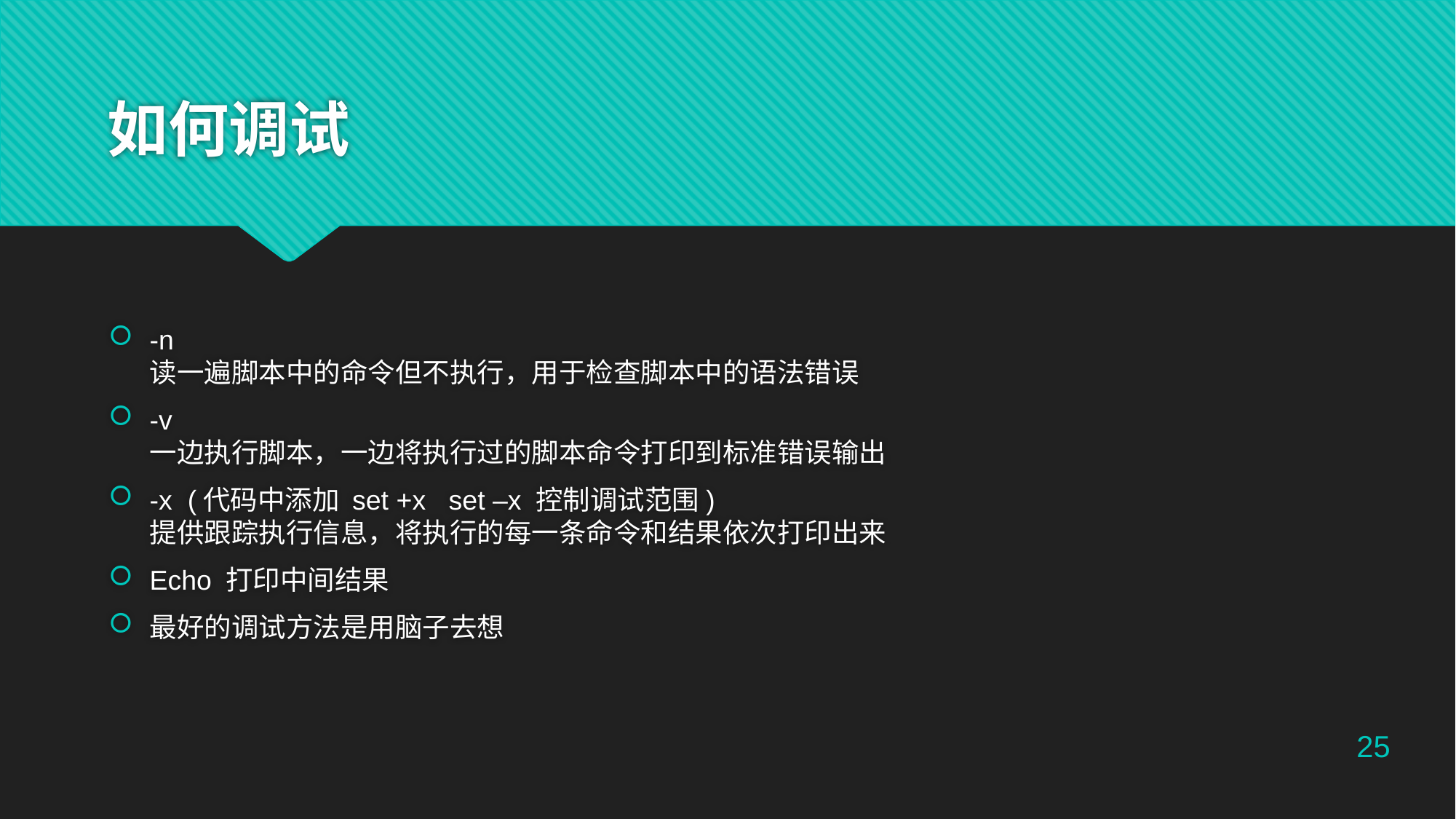

# 如何调试
-n 
读一遍脚本中的命令但不执行，用于检查脚本中的语法错误
-v 
一边执行脚本，一边将执行过的脚本命令打印到标准错误输出
-x  (代码中添加 set +x   set –x 控制调试范围)
提供跟踪执行信息，将执行的每一条命令和结果依次打印出来
Echo 打印中间结果
最好的调试方法是用脑子去想
25